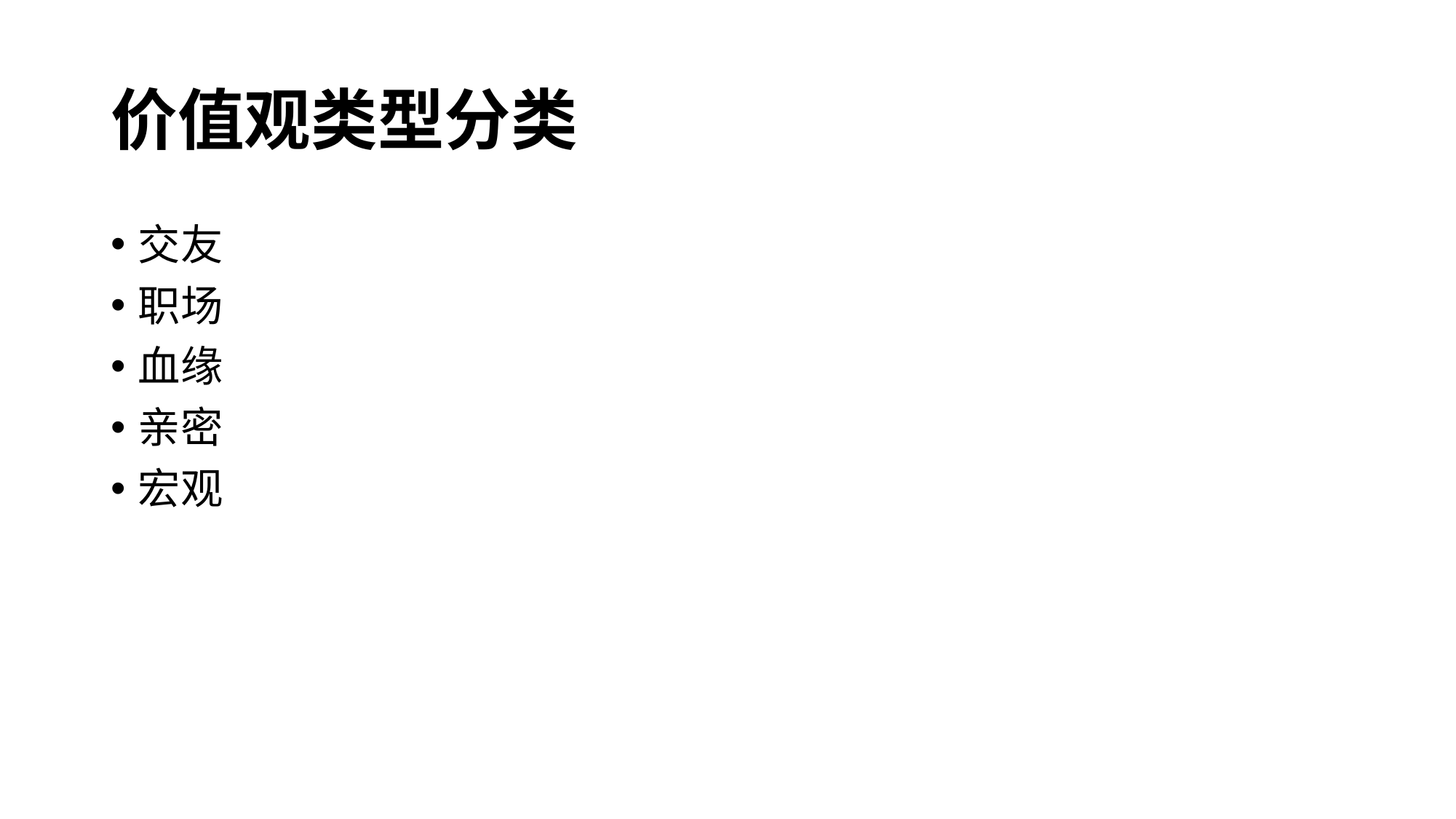

# 价值观类型分类
交友
职场
血缘
亲密
宏观